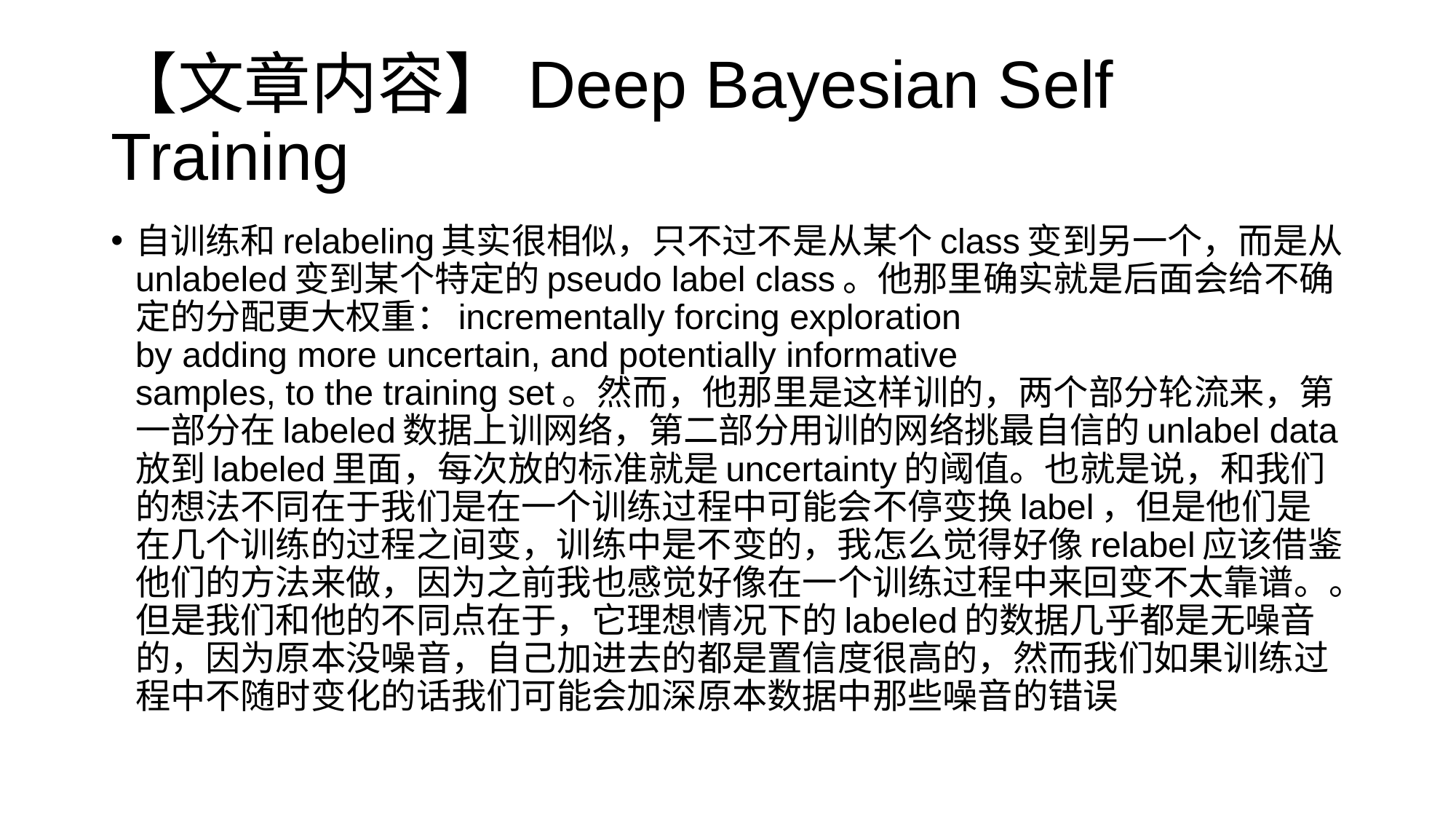

# 【文章内容】Deep Bayesian Self Training
自训练和relabeling其实很相似，只不过不是从某个class变到另一个，而是从unlabeled变到某个特定的pseudo label class。他那里确实就是后面会给不确定的分配更大权重：incrementally forcing exploration 
by adding more uncertain, and potentially informative 
samples, to the training set。然而，他那里是这样训的，两个部分轮流来，第一部分在labeled数据上训网络，第二部分用训的网络挑最自信的unlabel data放到labeled里面，每次放的标准就是uncertainty的阈值。也就是说，和我们的想法不同在于我们是在一个训练过程中可能会不停变换label，但是他们是在几个训练的过程之间变，训练中是不变的，我怎么觉得好像relabel应该借鉴他们的方法来做，因为之前我也感觉好像在一个训练过程中来回变不太靠谱。。但是我们和他的不同点在于，它理想情况下的labeled的数据几乎都是无噪音的，因为原本没噪音，自己加进去的都是置信度很高的，然而我们如果训练过程中不随时变化的话我们可能会加深原本数据中那些噪音的错误